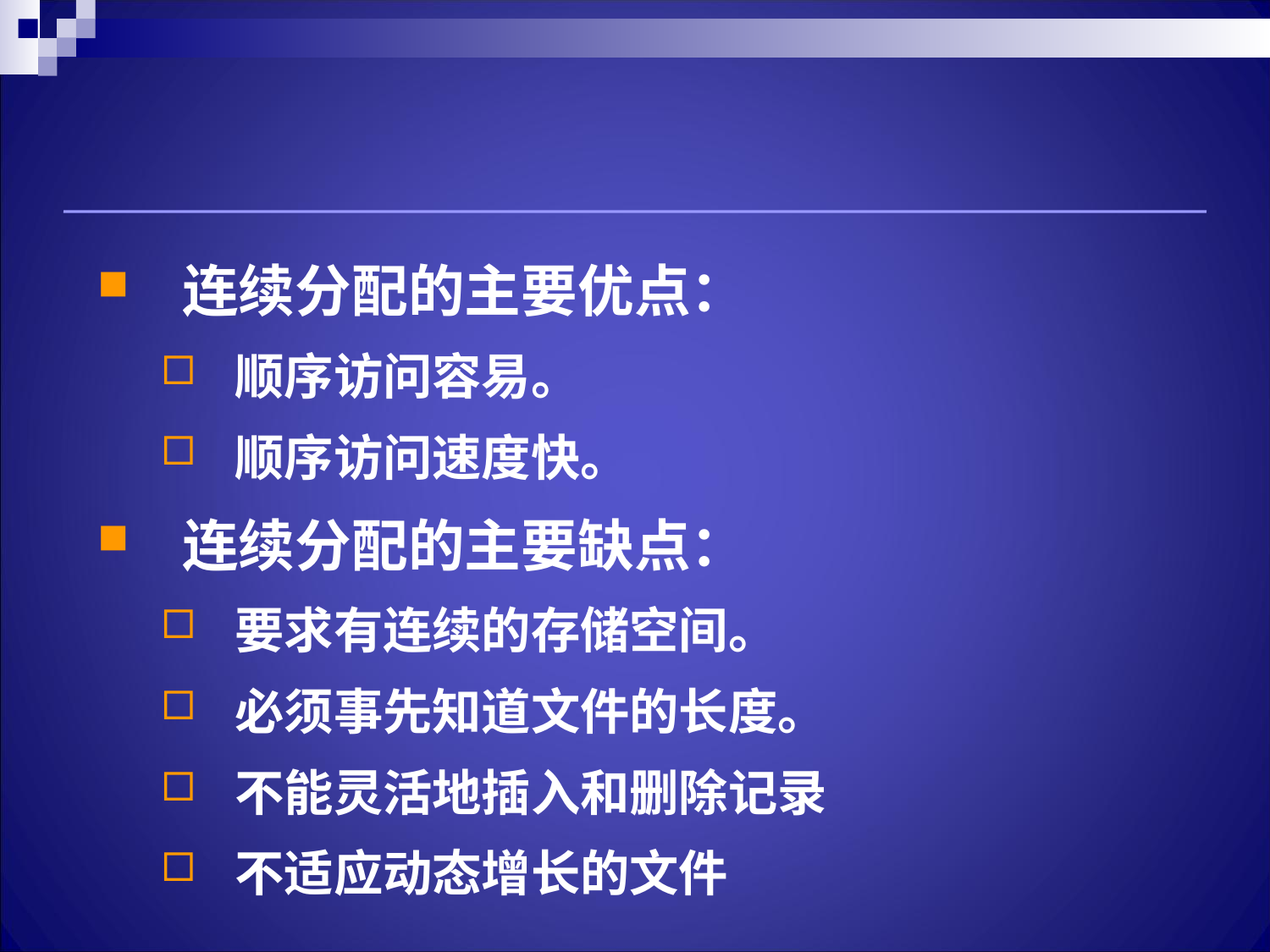

连续分配的主要优点：
顺序访问容易。
顺序访问速度快。
连续分配的主要缺点：
要求有连续的存储空间。
必须事先知道文件的长度。
不能灵活地插入和删除记录
不适应动态增长的文件